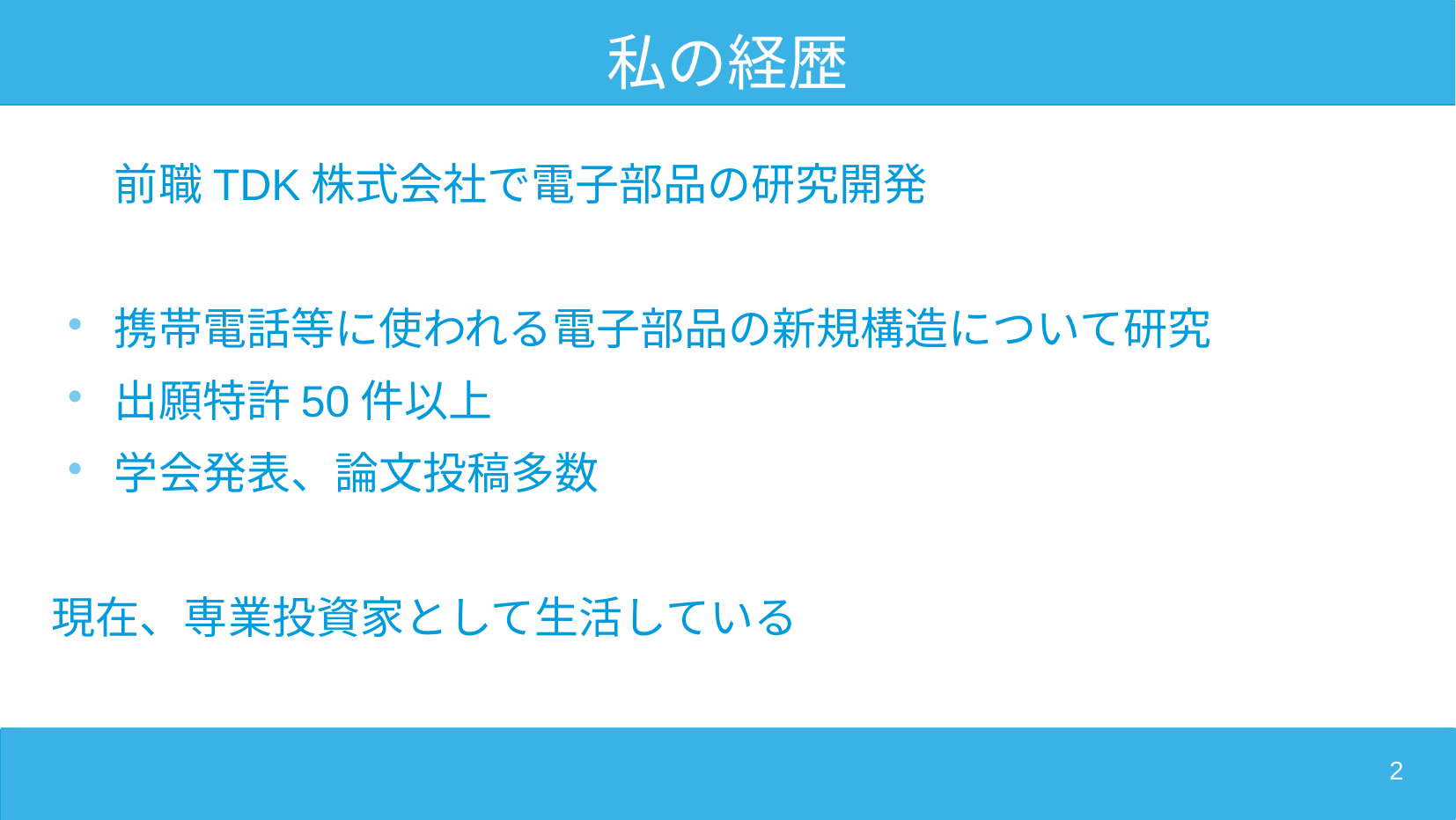

# 私の経歴
前職TDK株式会社で電子部品の研究開発

携帯電話等に使われる電子部品の新規構造について研究
出願特許50件以上
学会発表、論文投稿多数

現在、専業投資家として生活している

2